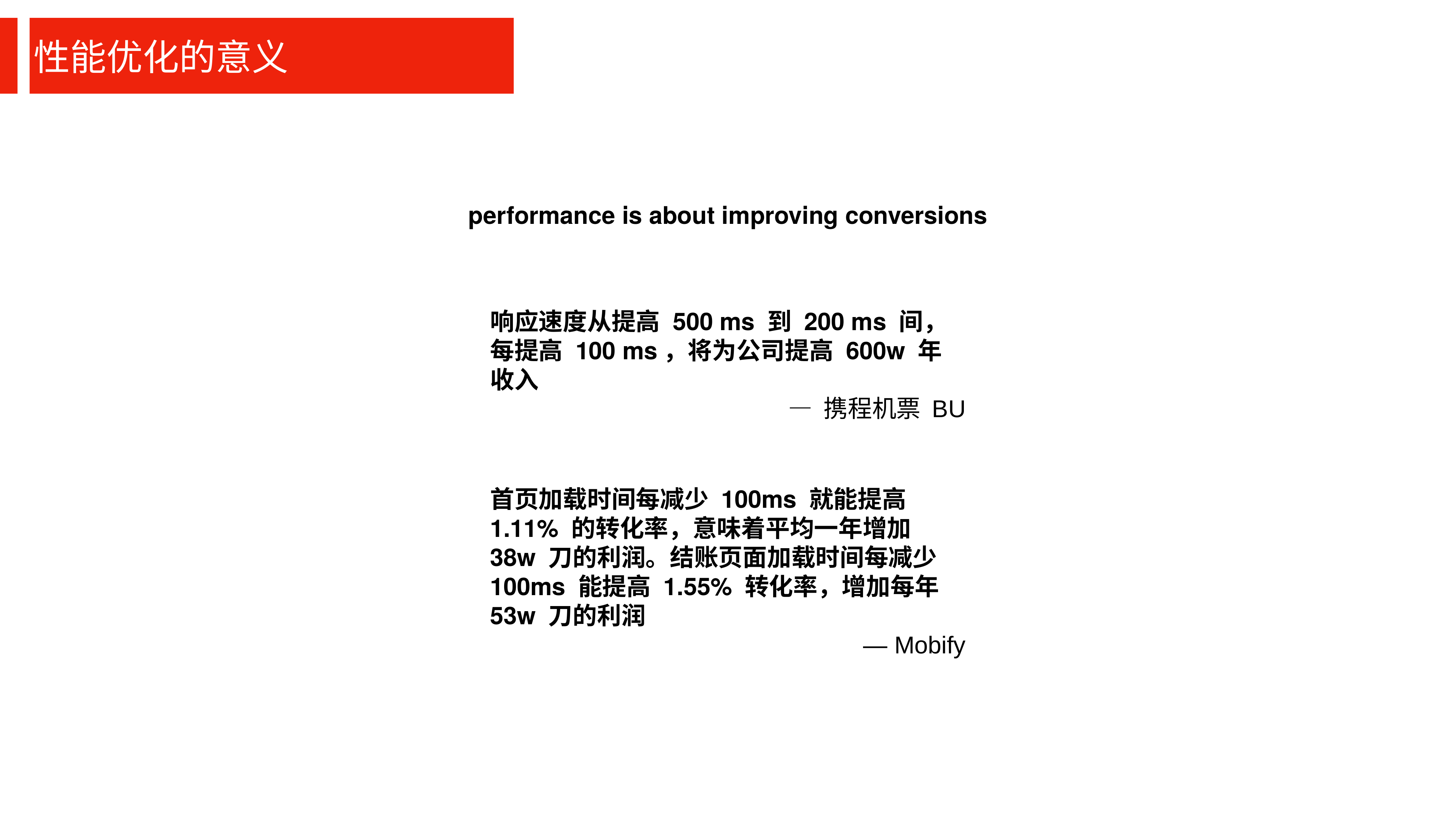

性能优化的意义
performance is about improving conversions
响应速度从提高 500 ms 到 200 ms 间，每提高 100 ms，将为公司提高 600w 年收入
— 携程机票 BU
首页加载时间每减少 100ms 就能提高1.11% 的转化率，意味着平均一年增加 38w 刀的利润。结账页面加载时间每减少 100ms 能提高 1.55% 转化率，增加每年 53w 刀的利润
— Mobify